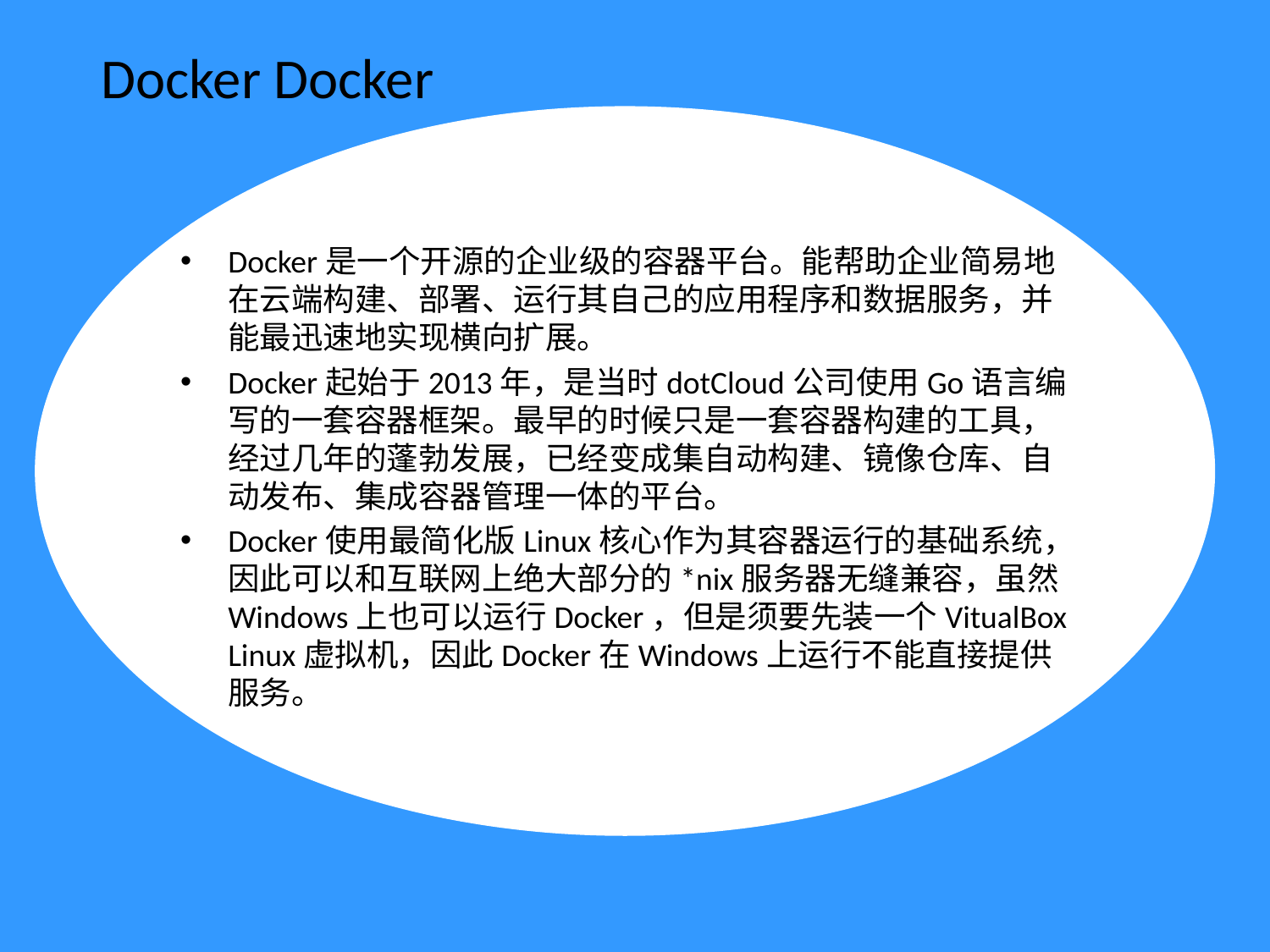

# Docker Docker
Docker是一个开源的企业级的容器平台。能帮助企业简易地在云端构建、部署、运行其自己的应用程序和数据服务，并能最迅速地实现横向扩展。
Docker起始于2013年，是当时dotCloud公司使用Go语言编写的一套容器框架。最早的时候只是一套容器构建的工具，经过几年的蓬勃发展，已经变成集自动构建、镜像仓库、自动发布、集成容器管理一体的平台。
Docker使用最简化版Linux核心作为其容器运行的基础系统，因此可以和互联网上绝大部分的*nix服务器无缝兼容，虽然Windows上也可以运行Docker，但是须要先装一个VitualBox Linux虚拟机，因此Docker在Windows上运行不能直接提供服务。